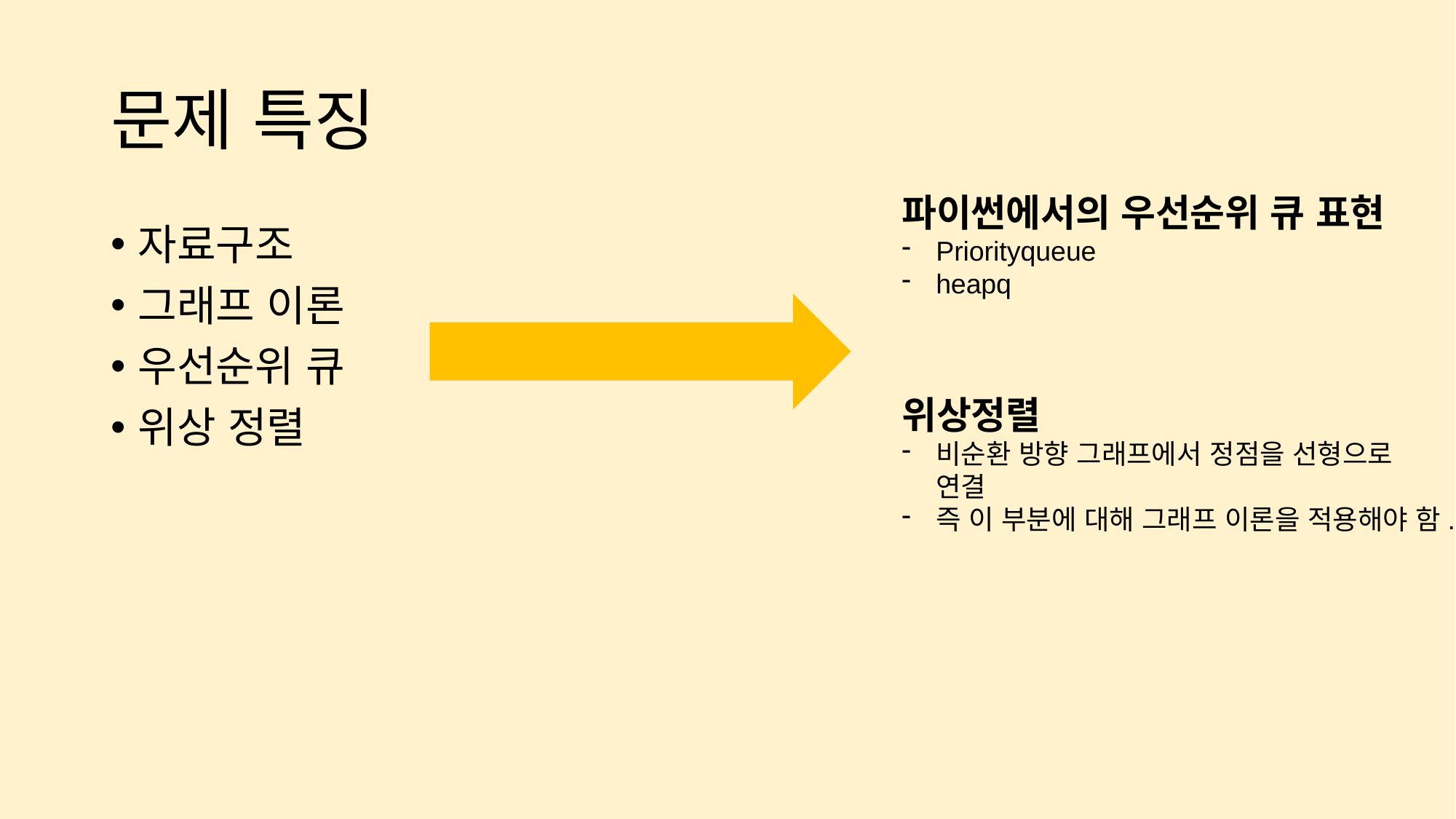

# 문제 특징
파이썬에서의 우선순위 큐 표현
Priorityqueue
heapq
자료구조
그래프 이론
우선순위 큐
위상 정렬

위상정렬
비순환 방향 그래프에서 정점을 선형으로 연결
즉 이 부분에 대해 그래프 이론을 적용해야 함.